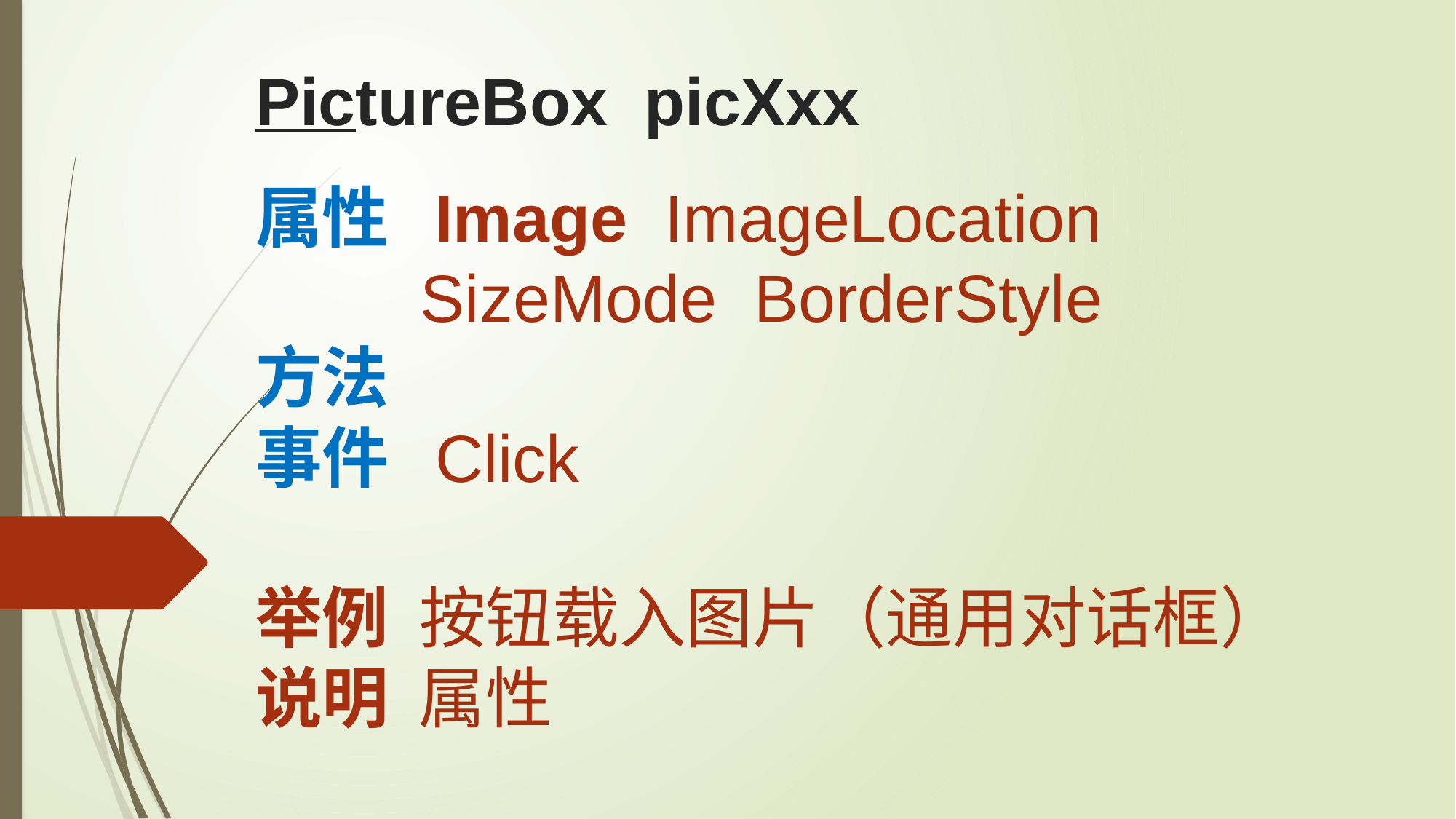

PictureBox  picXxx

属性  Image  ImageLocation
 	   SizeMode  BorderStyle
方法
事件  Click

举例  按钮载入图片（通用对话框）
说明  属性